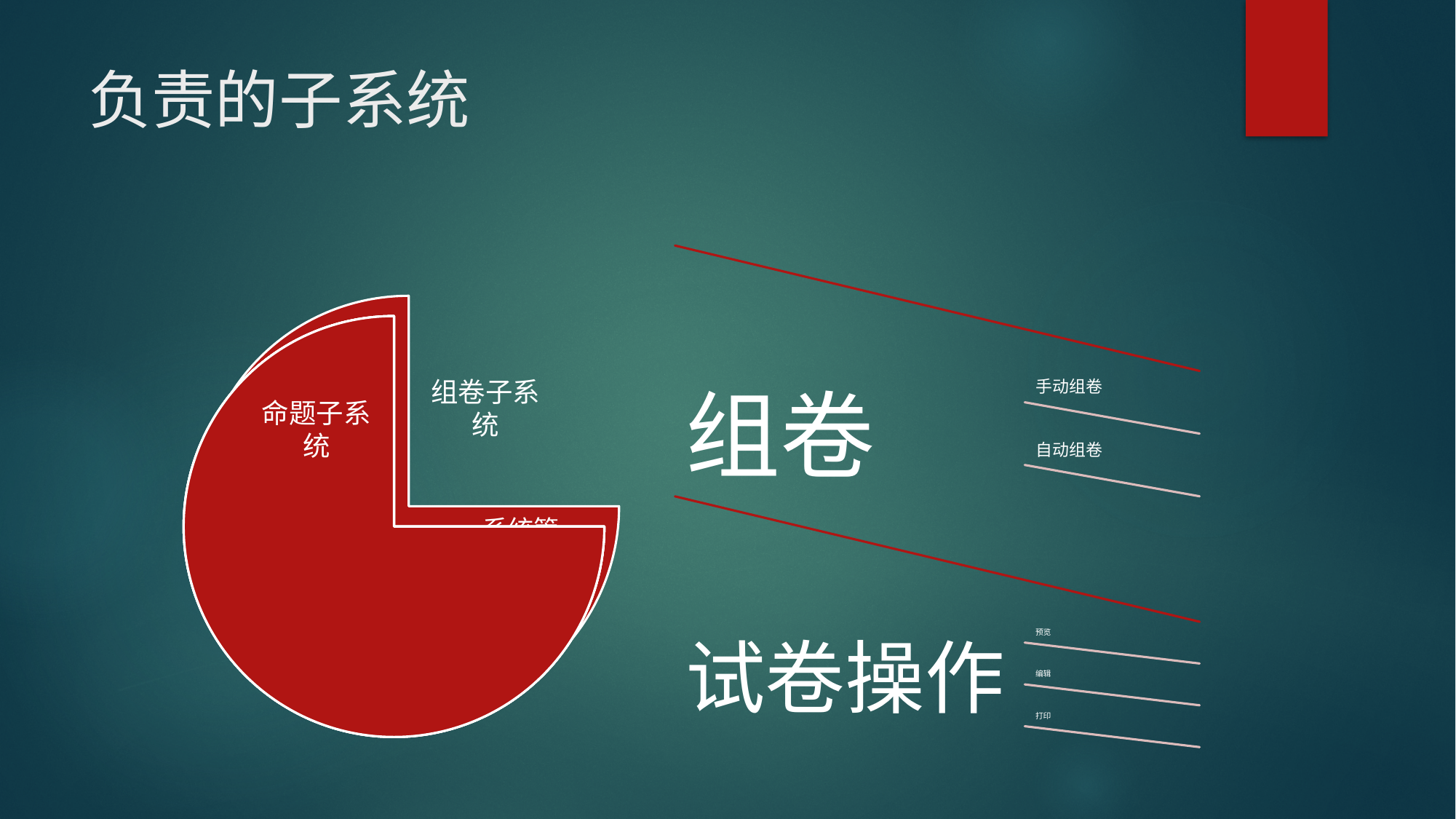

# 负责的子系统
组卷
手动组卷
自动组卷
试卷操作
预览
编辑
打印
组卷子系统
系统管理子系统
试题管理子系统
审题子系统
命题子系统